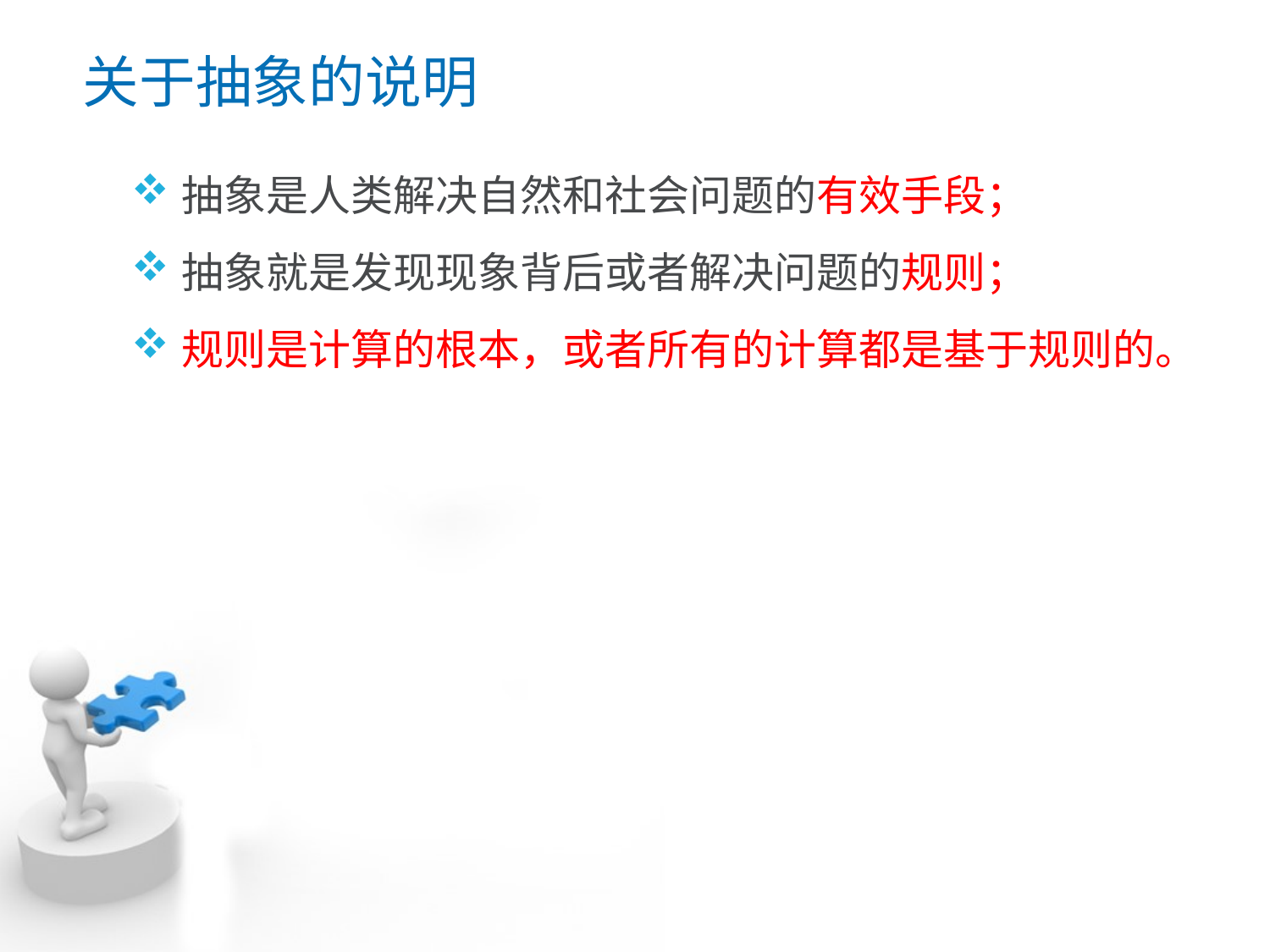

# 关于抽象的说明
抽象是人类解决自然和社会问题的有效手段；
抽象就是发现现象背后或者解决问题的规则；
规则是计算的根本，或者所有的计算都是基于规则的。